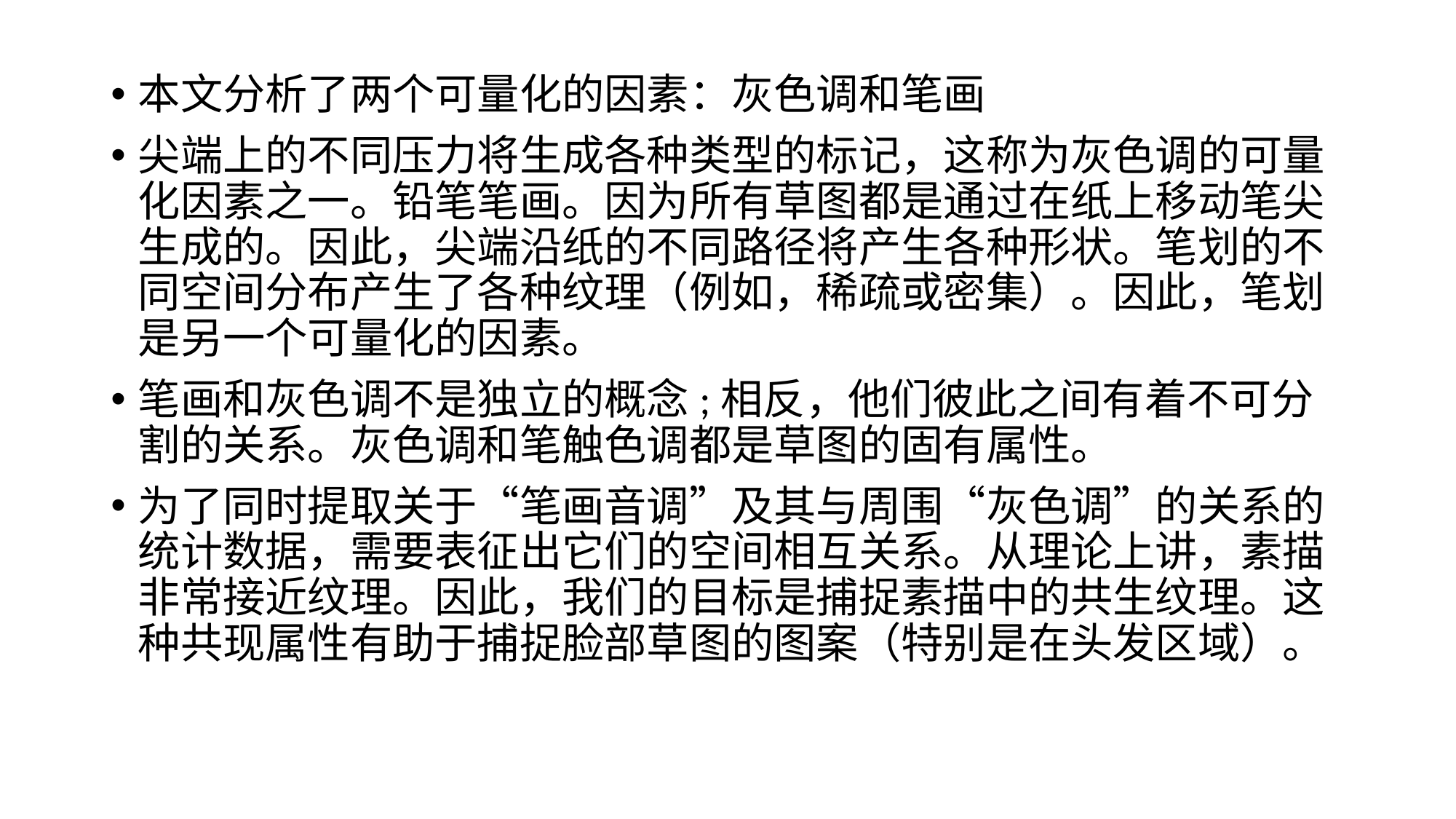

本文分析了两个可量化的因素：灰色调和笔画
尖端上的不同压力将生成各种类型的标记，这称为灰色调的可量化因素之一。铅笔笔画。因为所有草图都是通过在纸上移动笔尖生成的。因此，尖端沿纸的不同路径将产生各种形状。笔划的不同空间分布产生了各种纹理（例如，稀疏或密集）。因此，笔划是另一个可量化的因素。
笔画和灰色调不是独立的概念;相反，他们彼此之间有着不可分割的关系。灰色调和笔触色调都是草图的固有属性。
为了同时提取关于“笔画音调”及其与周围“灰色调”的关系的统计数据，需要表征出它们的空间相互关系。从理论上讲，素描非常接近纹理。因此，我们的目标是捕捉素描中的共生纹理。这种共现属性有助于捕捉脸部草图的图案（特别是在头发区域）。